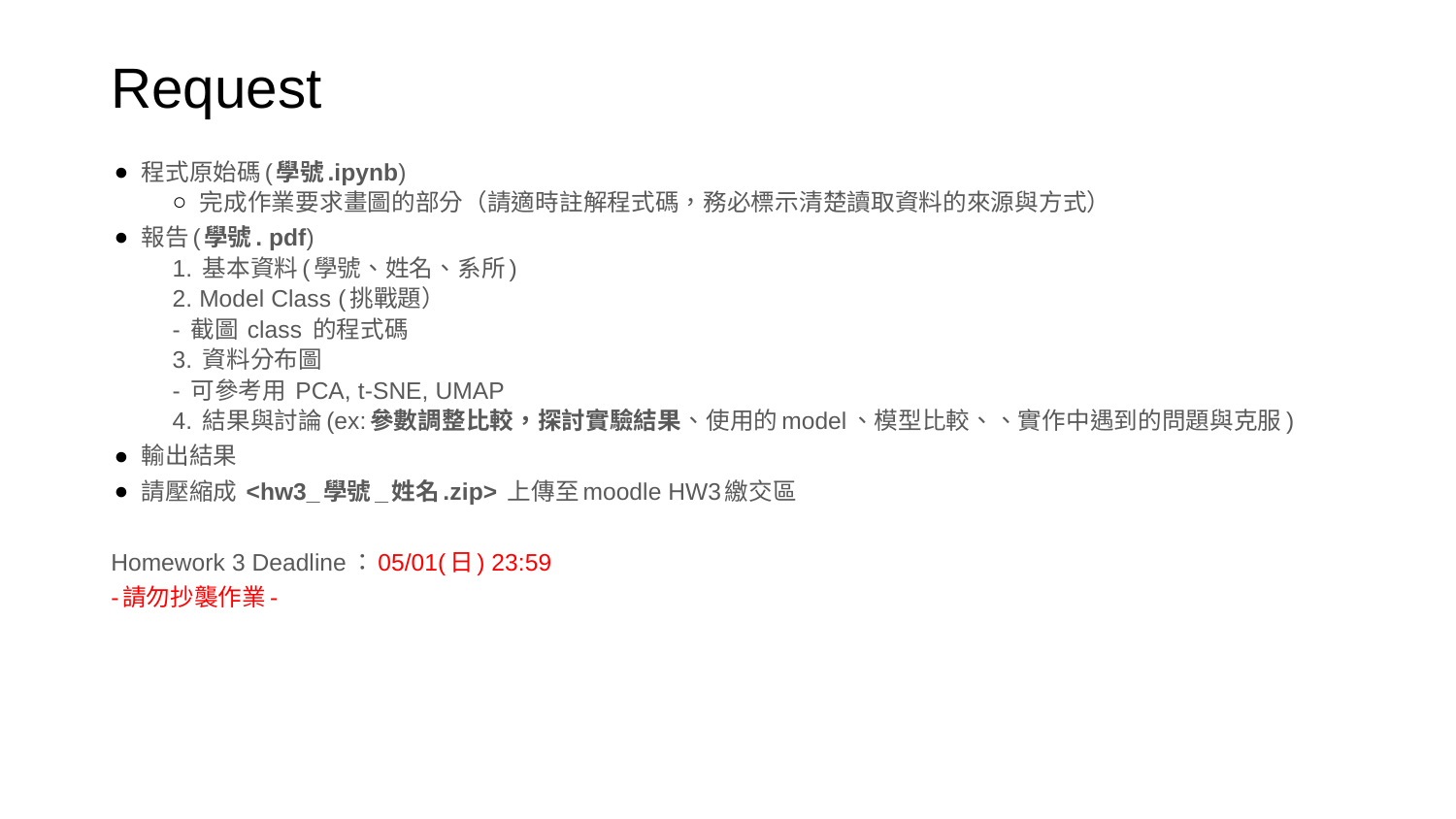

# Request
程式原始碼(學號.ipynb)
完成作業要求畫圖的部分（請適時註解程式碼，務必標示清楚讀取資料的來源與方式）
報告(學號. pdf)
1. 基本資料(學號、姓名、系所)
2. Model Class (挑戰題）
	- 截圖 class 的程式碼
3. 資料分布圖
	- 可參考用 PCA, t-SNE, UMAP
4. 結果與討論(ex:參數調整比較，探討實驗結果、使用的model、模型比較、、實作中遇到的問題與克服)
輸出結果
請壓縮成 <hw3_學號_姓名.zip> 上傳至moodle HW3繳交區

Homework 3 Deadline：05/01(日) 23:59
-請勿抄襲作業-